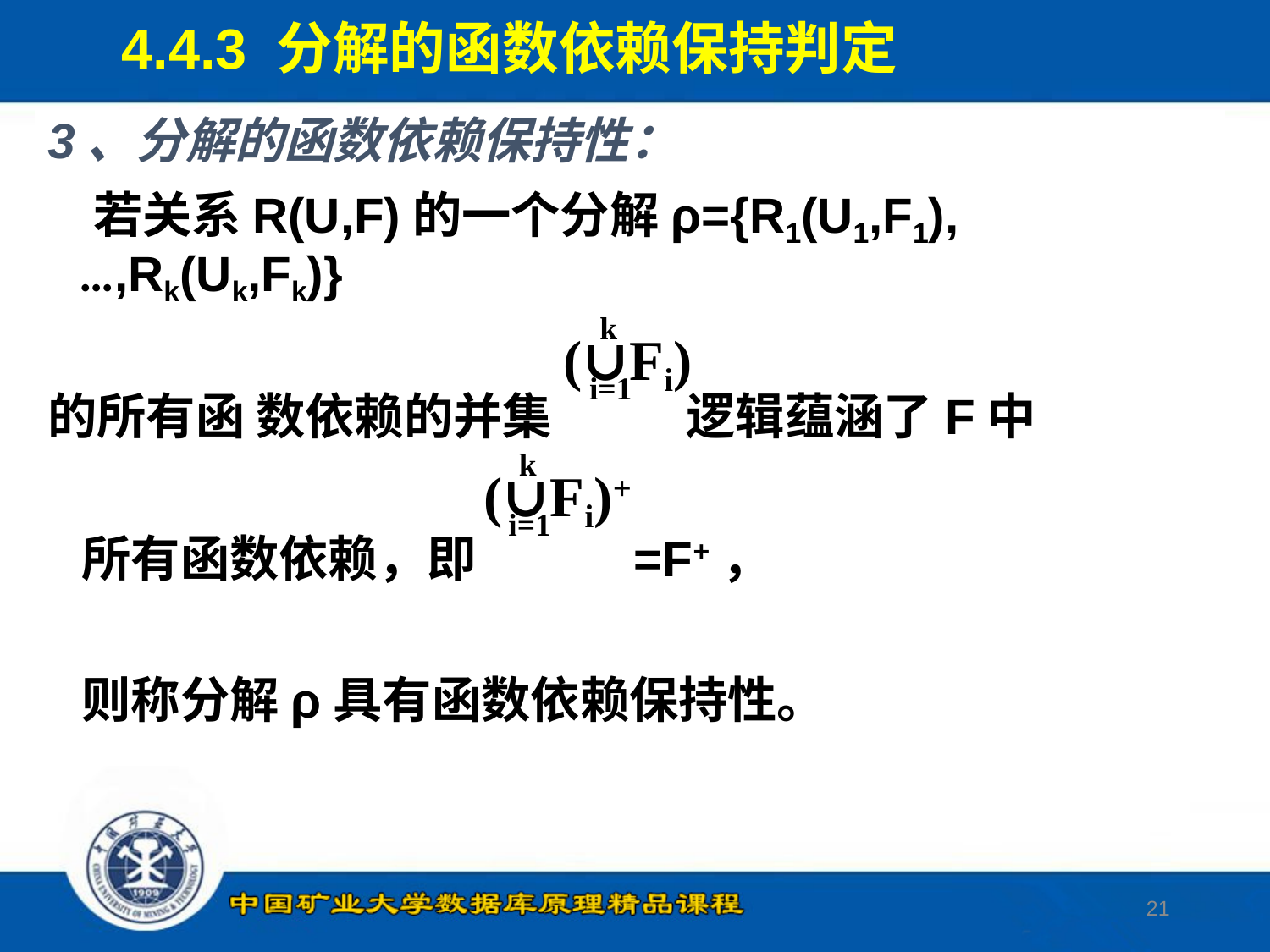

4.4.3 分解的函数依赖保持判定
3、分解的函数依赖保持性：
   若关系R(U,F)的一个分解ρ={R1(U1,F1),…,Rk(Uk,Fk)}

的所有函 数依赖的并集            逻辑蕴涵了F中

  所有函数依赖，即             =F+，

  则称分解ρ具有函数依赖保持性。
k
(∪Fi)
i=1
k
(∪Fi)+
i=1
21